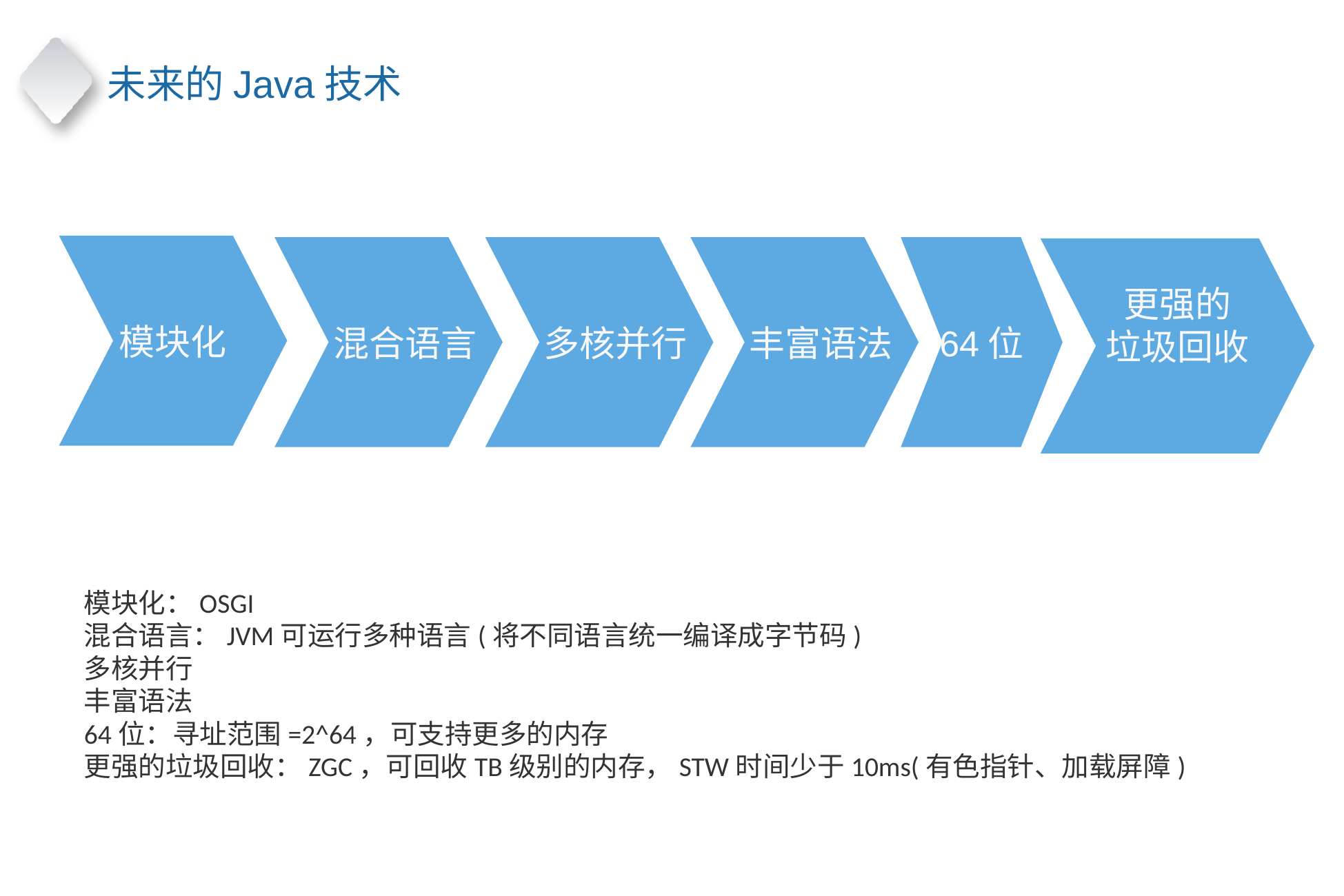

未来的Java技术
模块化
   混合语言
   多核并行
   丰富语法
64位
更强的
垃圾回收

模块化：OSGI
混合语言：JVM可运行多种语言(将不同语言统一编译成字节码)
多核并行
丰富语法
64位：寻址范围=2^64，可支持更多的内存
更强的垃圾回收：ZGC，可回收TB级别的内存，STW时间少于10ms(有色指针、加载屏障)